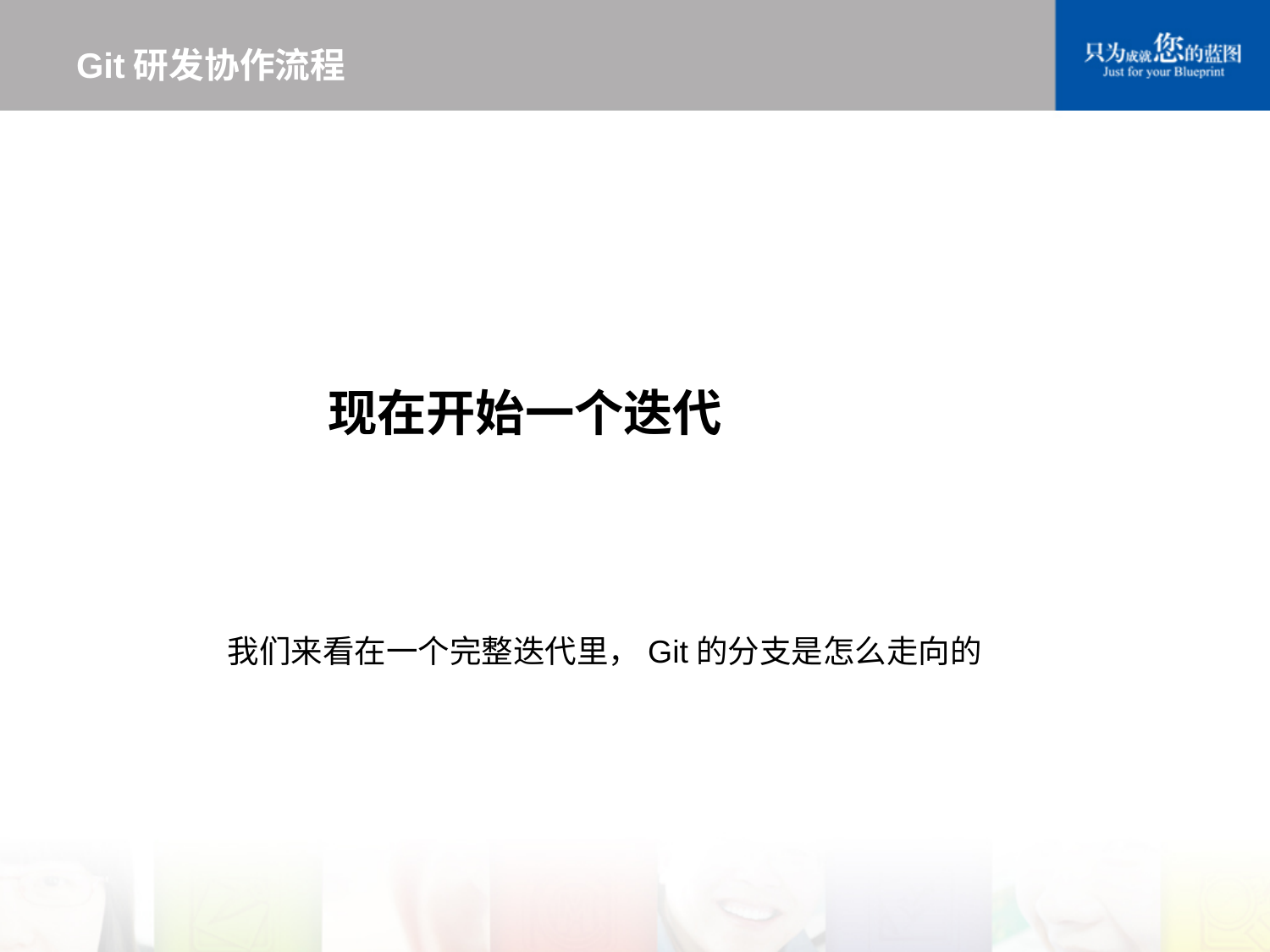

# Git研发协作流程
现在开始一个迭代
我们来看在一个完整迭代里，Git的分支是怎么走向的